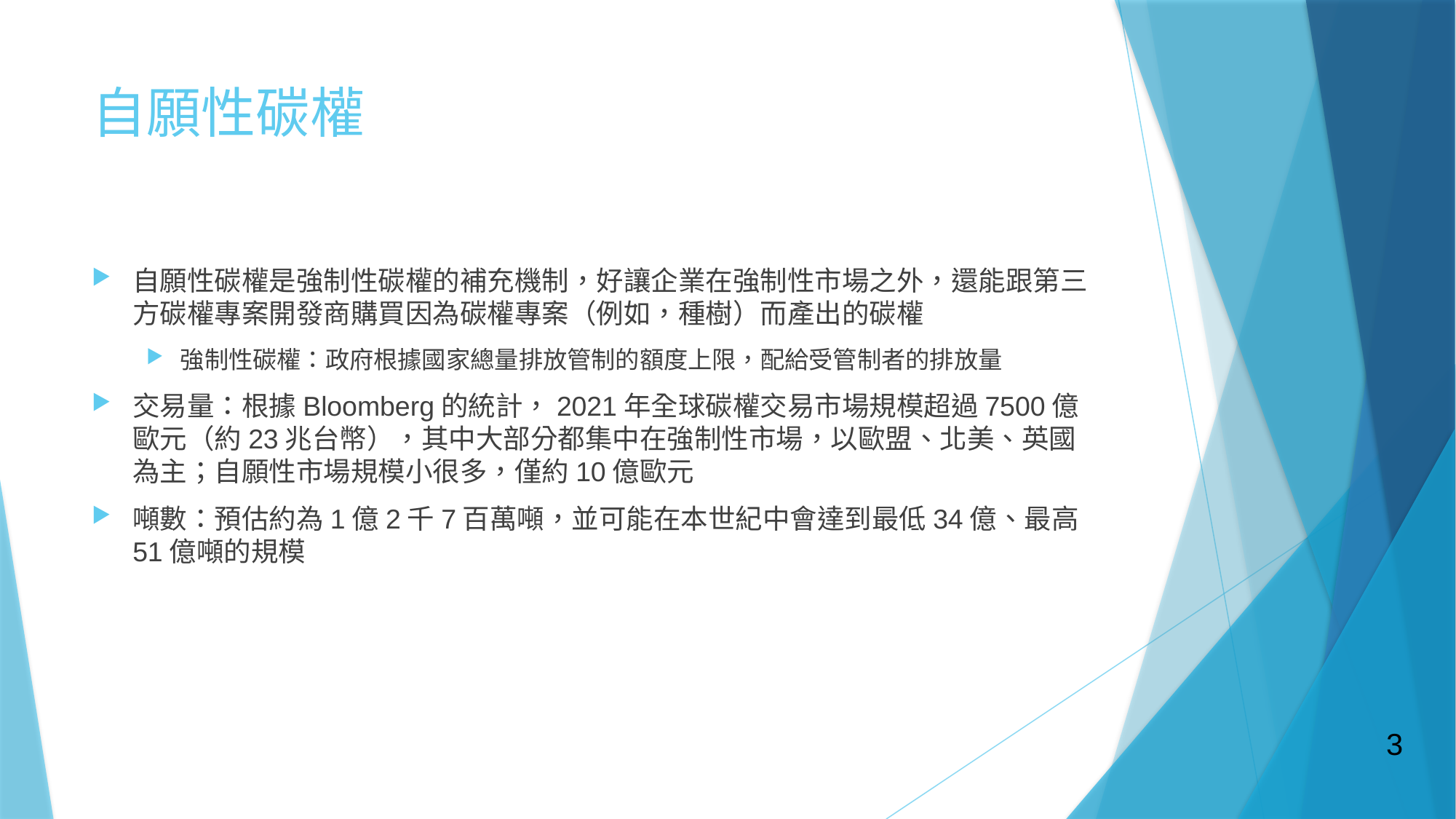

# 自願性碳權
自願性碳權是強制性碳權的補充機制，好讓企業在強制性市場之外，還能跟第三方碳權專案開發商購買因為碳權專案（例如，種樹）而產出的碳權
強制性碳權：政府根據國家總量排放管制的額度上限，配給受管制者的排放量
交易量：根據Bloomberg的統計，2021年全球碳權交易市場規模超過7500億歐元（約23兆台幣），其中大部分都集中在強制性市場，以歐盟、北美、英國為主；自願性市場規模小很多，僅約10億歐元
噸數：預估約為1億2千7百萬噸，並可能在本世紀中會達到最低34億、最高51億噸的規模
3